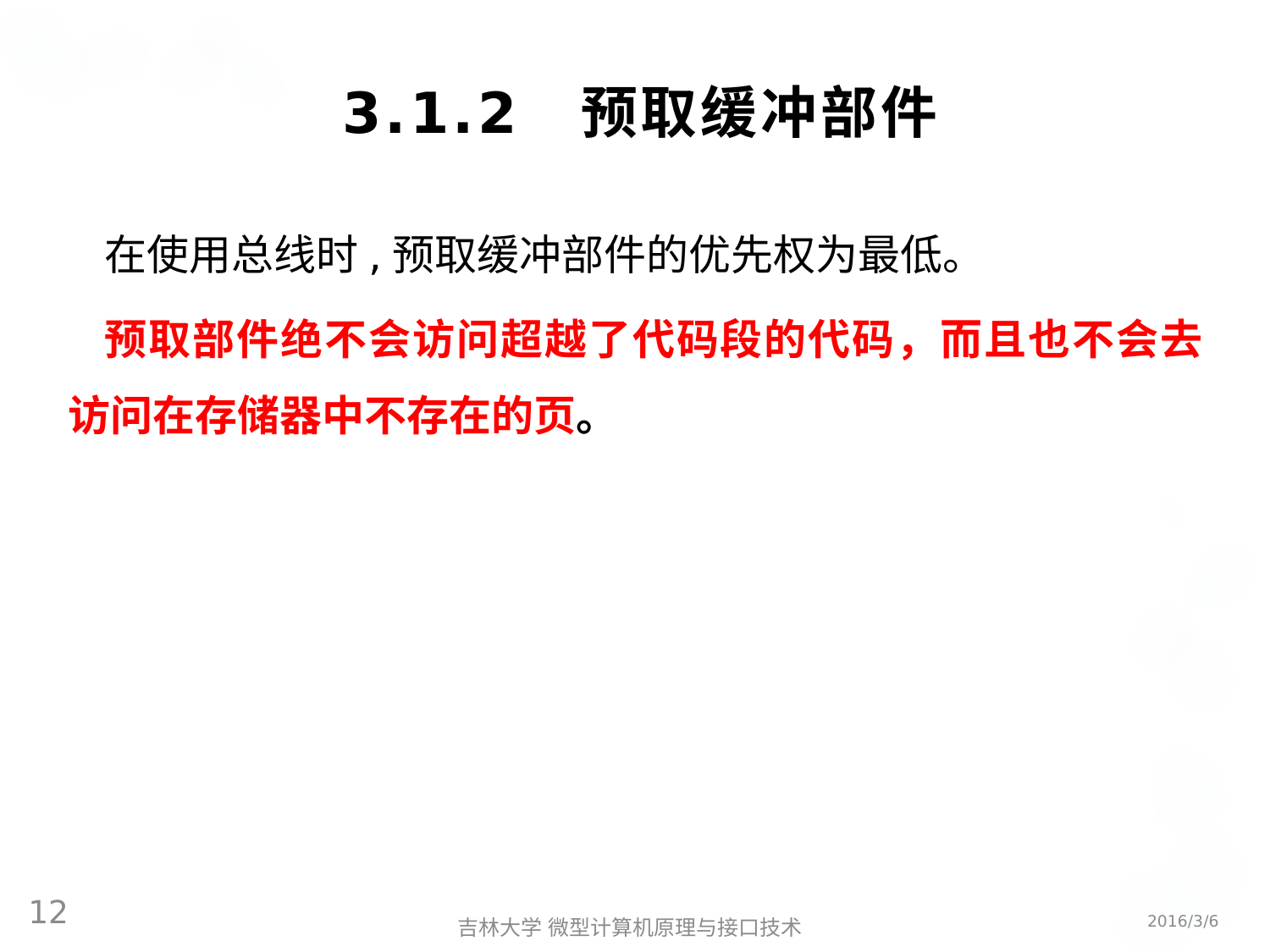

# 3.1.2  预取缓冲部件
在使用总线时,预取缓冲部件的优先权为最低。
预取部件绝不会访问超越了代码段的代码，而且也不会去访问在存储器中不存在的页。
12
2016/3/6
吉林大学 微型计算机原理与接口技术